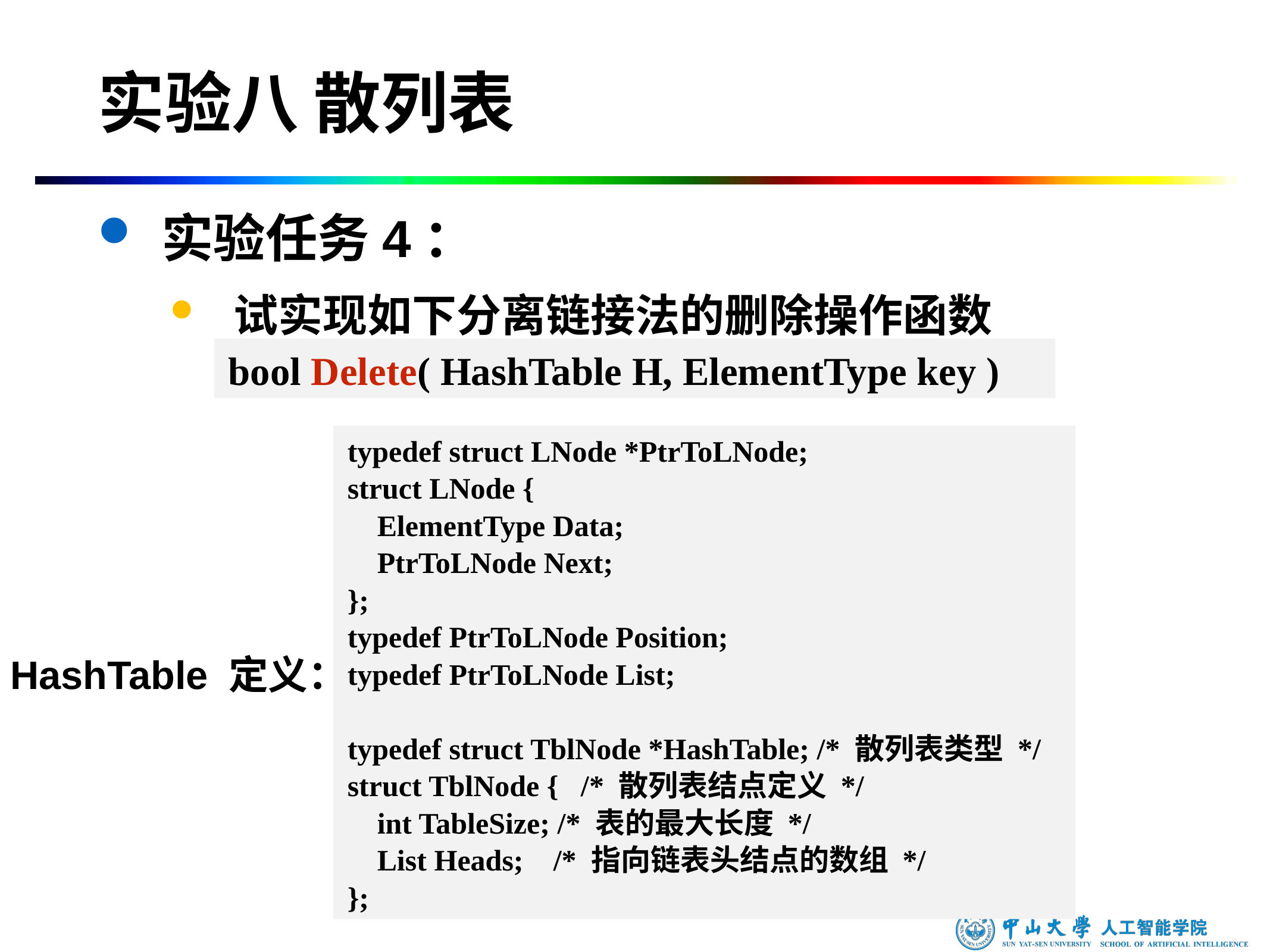

# 实验八 散列表

实验任务4：
试实现如下分离链接法的删除操作函数
bool Delete( HashTable H, ElementType key )
typedef struct LNode *PtrToLNode;
struct LNode {
    ElementType Data;
    PtrToLNode Next;
};
typedef PtrToLNode Position;
typedef PtrToLNode List;

typedef struct TblNode *HashTable; /* 散列表类型 */
struct TblNode {   /* 散列表结点定义 */
    int TableSize; /* 表的最大长度 */
    List Heads;    /* 指向链表头结点的数组 */
};
HashTable 定义：